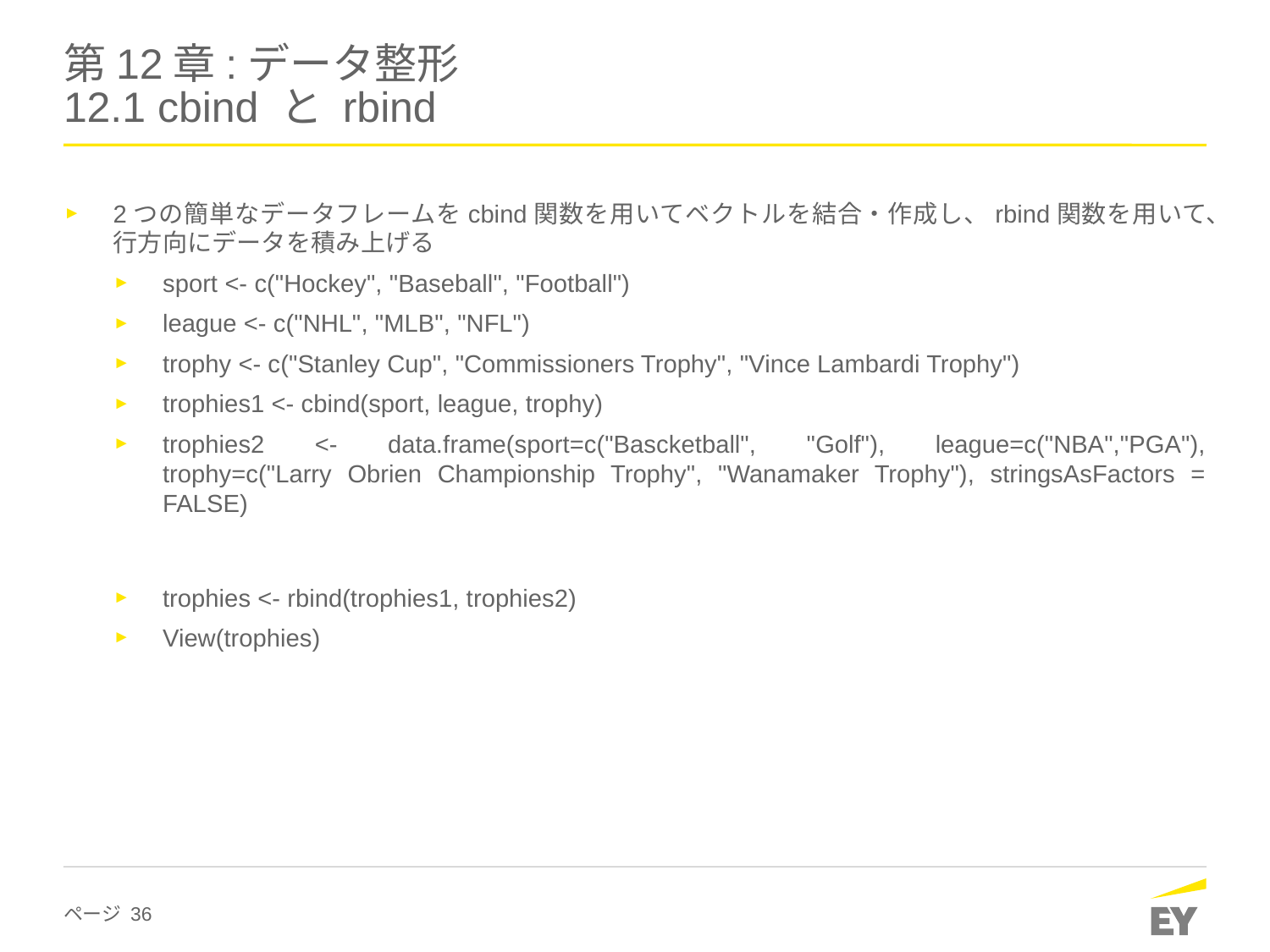

# 第12章:データ整形 12.1 cbind と rbind
2つの簡単なデータフレームをcbind関数を用いてベクトルを結合・作成し、rbind関数を用いて、行方向にデータを積み上げる
sport <- c("Hockey", "Baseball", "Football")
league <- c("NHL", "MLB", "NFL")
trophy <- c("Stanley Cup", "Commissioners Trophy", "Vince Lambardi Trophy")
trophies1 <- cbind(sport, league, trophy)
trophies2 <- data.frame(sport=c("Bascketball", "Golf"), league=c("NBA","PGA"), trophy=c("Larry Obrien Championship Trophy", "Wanamaker Trophy"), stringsAsFactors = FALSE)

trophies <- rbind(trophies1, trophies2)
View(trophies)